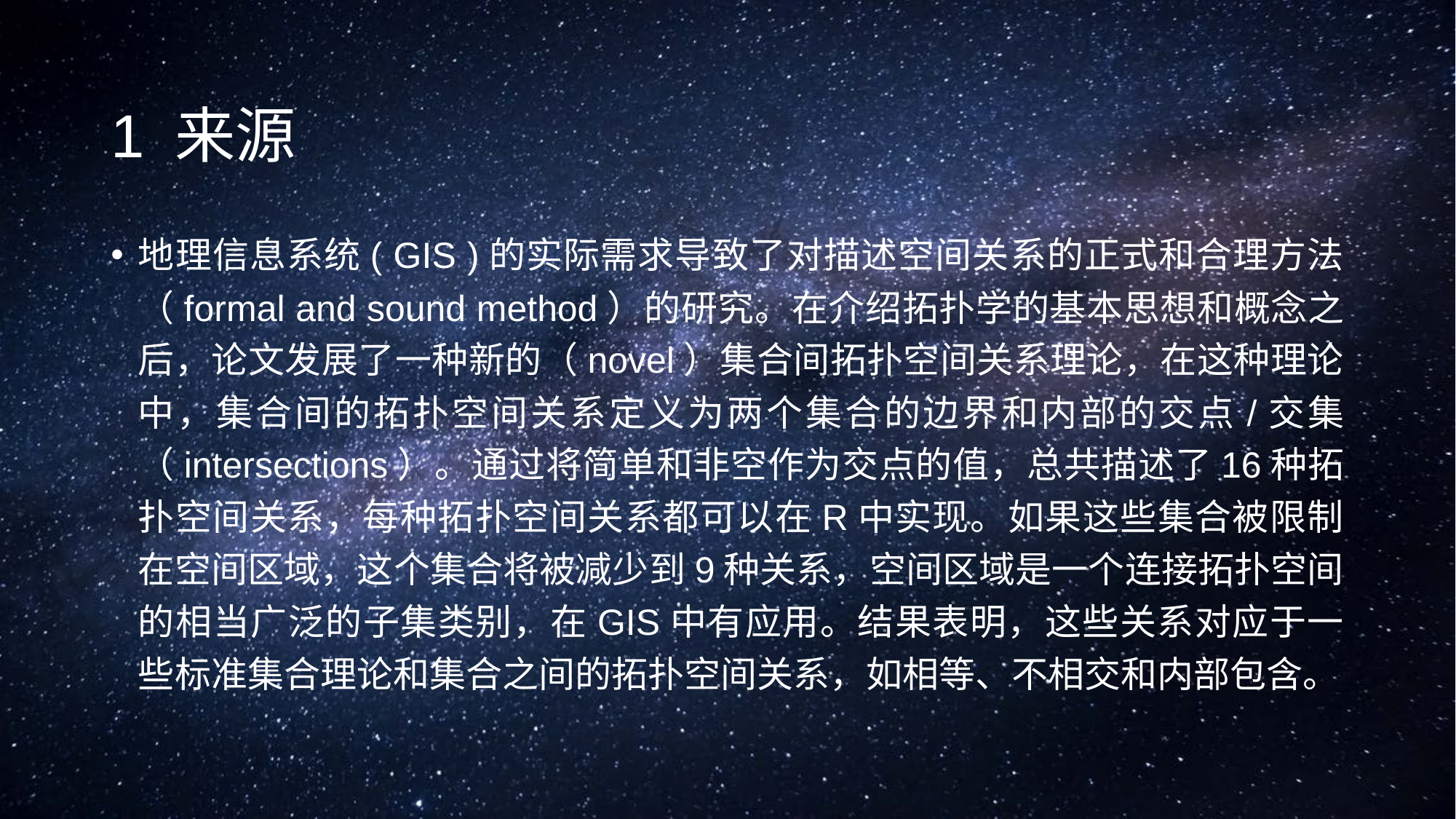

# 1 来源
地理信息系统( GIS )的实际需求导致了对描述空间关系的正式和合理方法（formal and sound method）的研究。在介绍拓扑学的基本思想和概念之后，论文发展了一种新的（novel）集合间拓扑空间关系理论，在这种理论中，集合间的拓扑空间关系定义为两个集合的边界和内部的交点/交集（intersections）。通过将简单和非空作为交点的值，总共描述了16种拓扑空间关系，每种拓扑空间关系都可以在R中实现。如果这些集合被限制在空间区域，这个集合将被减少到9种关系，空间区域是一个连接拓扑空间的相当广泛的子集类别，在GIS中有应用。结果表明，这些关系对应于一些标准集合理论和集合之间的拓扑空间关系，如相等、不相交和内部包含。